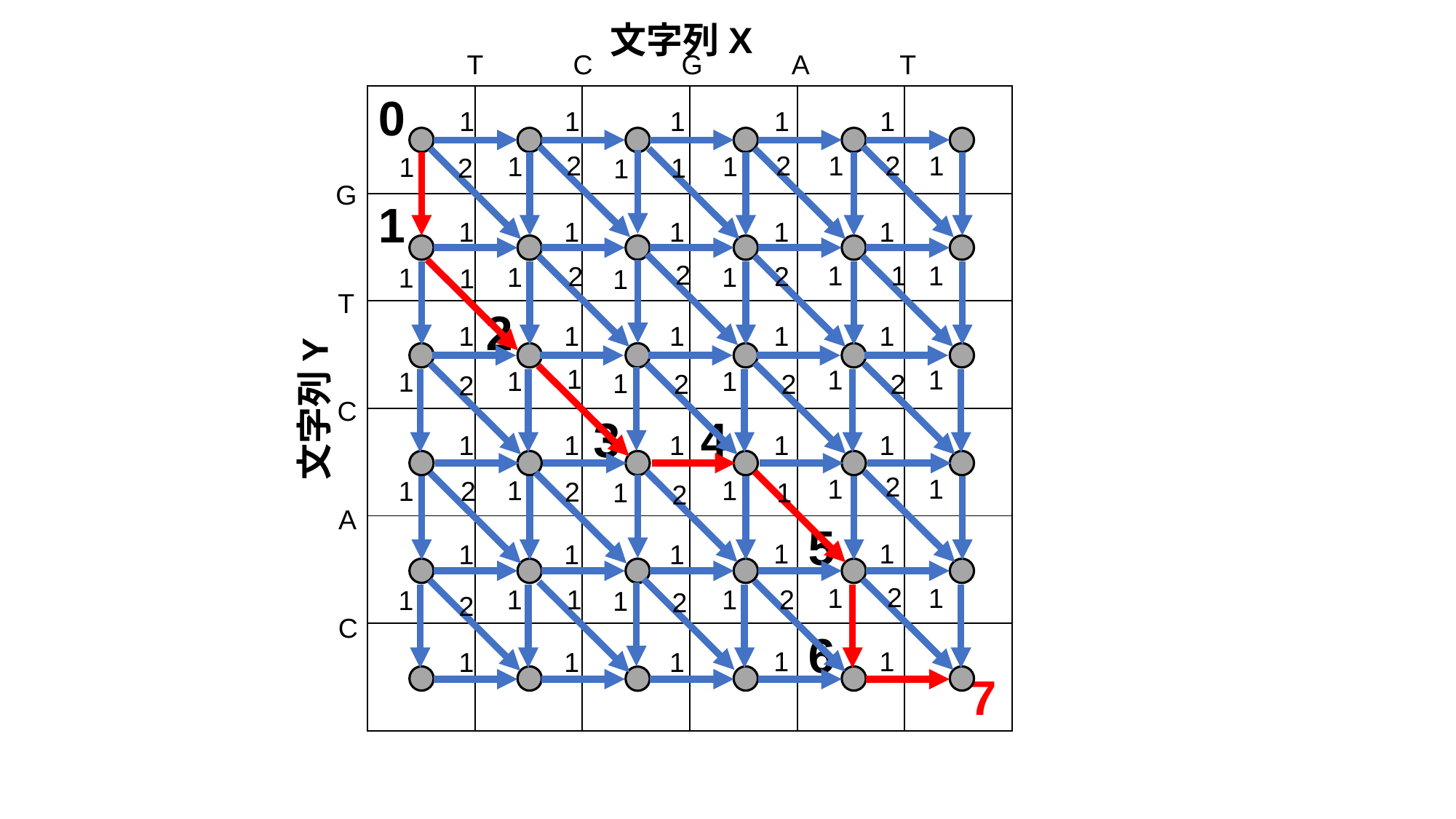

文字列X
T
C
G
A
T
| 0 |  |  |  |  |  |
| --- | --- | --- | --- | --- | --- |
| 1 |  |  |  |  |  |
|  | 2 |  |  |  |  |
|  |  | 3 | 4 |  |  |
|  |  |  |  | 5 |  |
|  |  |  |  | 6 | 7 |
1
1
1
1
1

2
1
1
2
2
1
1
1
1
2
1
G
1
1
1
1
1

2
1
1
1
2
2
1
1
1
1
1
T
1
1
1
1
1

1
1
1
1
1
1
1
2
2
2
2
文字列Y
C
1
1
1
1
1

2
1
1
1
1
1
2
2
1
1
2
A
1
1
1
1
1

2
1
1
1
1
2
1
1
1
2
2
C
1
1
1
1
1